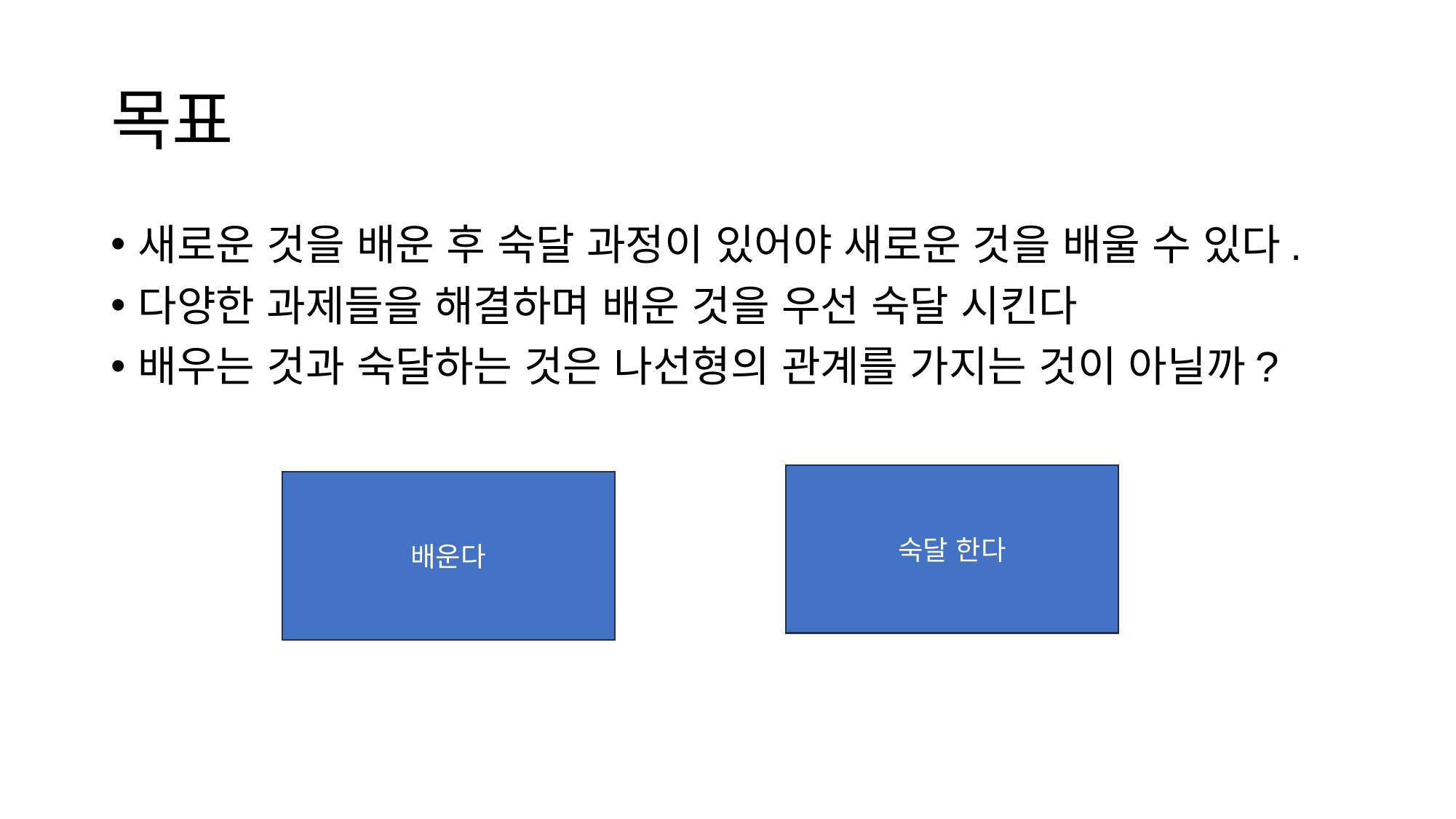

# 목표
새로운 것을 배운 후 숙달 과정이 있어야 새로운 것을 배울 수 있다.
다양한 과제들을 해결하며 배운 것을 우선 숙달 시킨다
배우는 것과 숙달하는 것은 나선형의 관계를 가지는 것이 아닐까?
숙달 한다
배운다